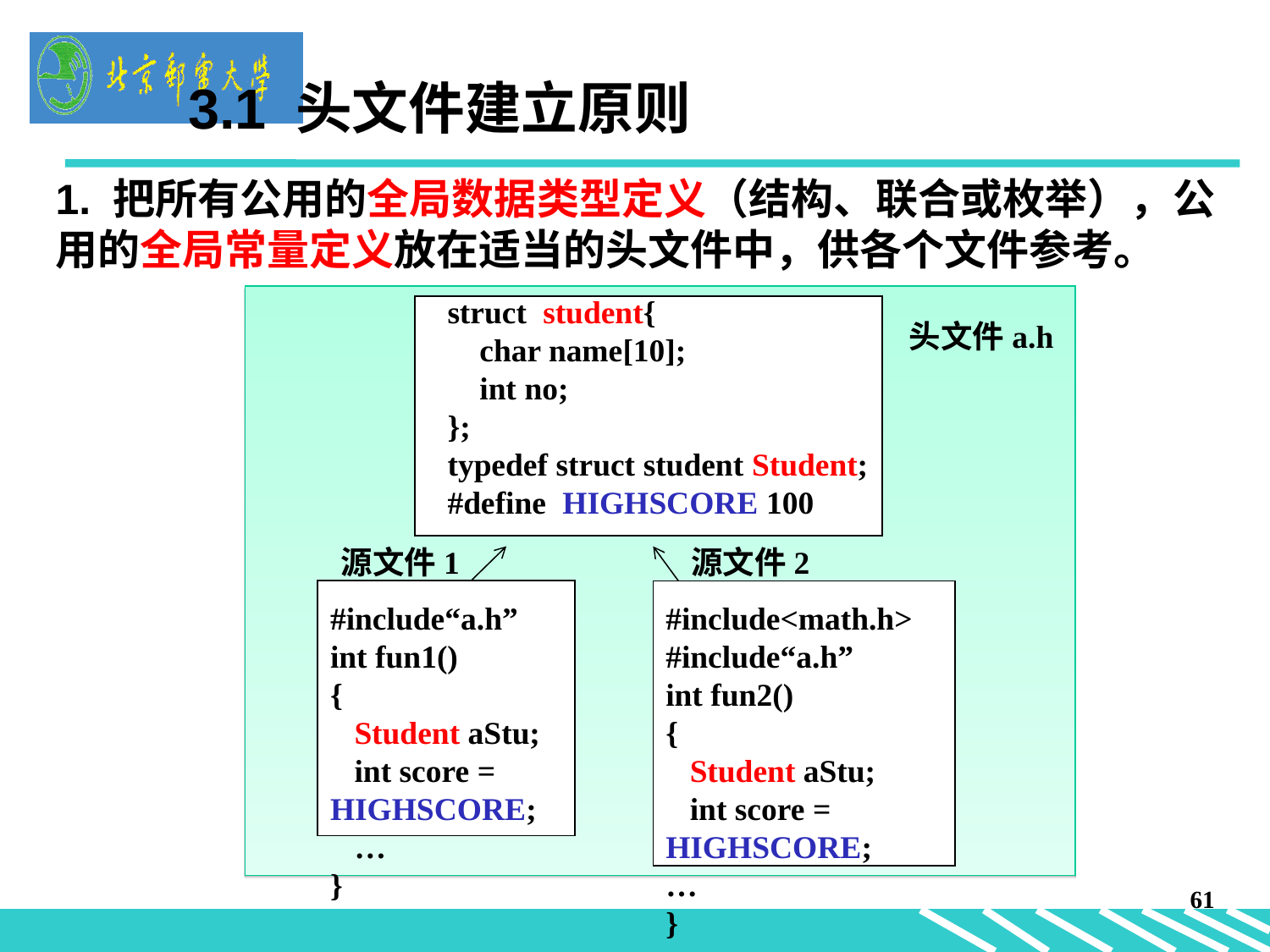

3.1 头文件建立原则
1. 把所有公用的全局数据类型定义（结构、联合或枚举），公用的全局常量定义放在适当的头文件中，供各个文件参考。

struct  student{
    char name[10];
    int no;
};
typedef struct student Student;
#define  HIGHSCORE 100

头文件a.h
源文件1
源文件2

#include“a.h”
int fun1()
{
   Student aStu;
   int score = HIGHSCORE;
   …
}

#include<math.h>
#include“a.h”
int fun2()
{
   Student aStu;
   int score = HIGHSCORE;
…
}

61